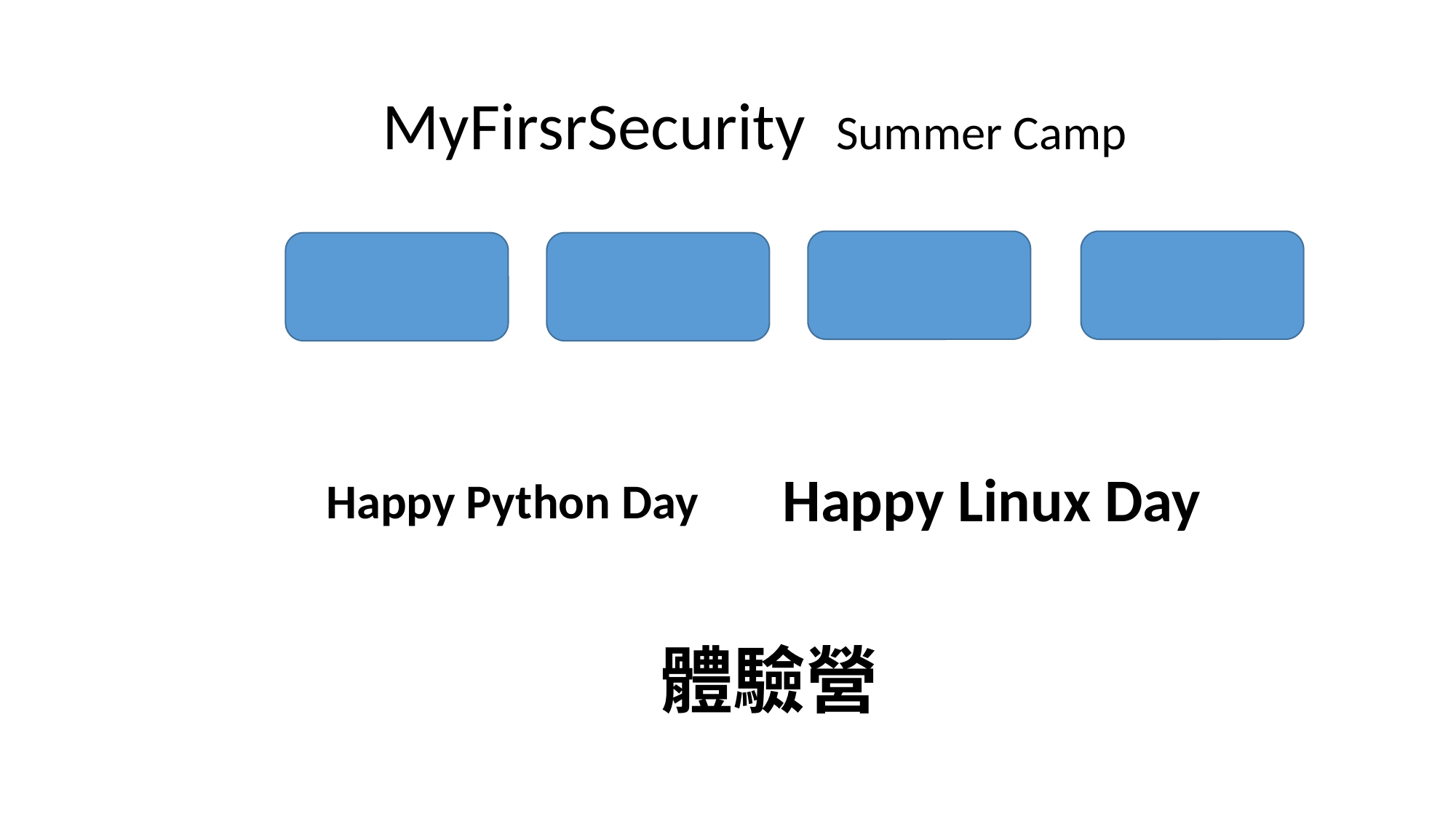

MyFirsrSecurity  Summer Camp

Happy Linux Day
Happy Python Day
體驗營